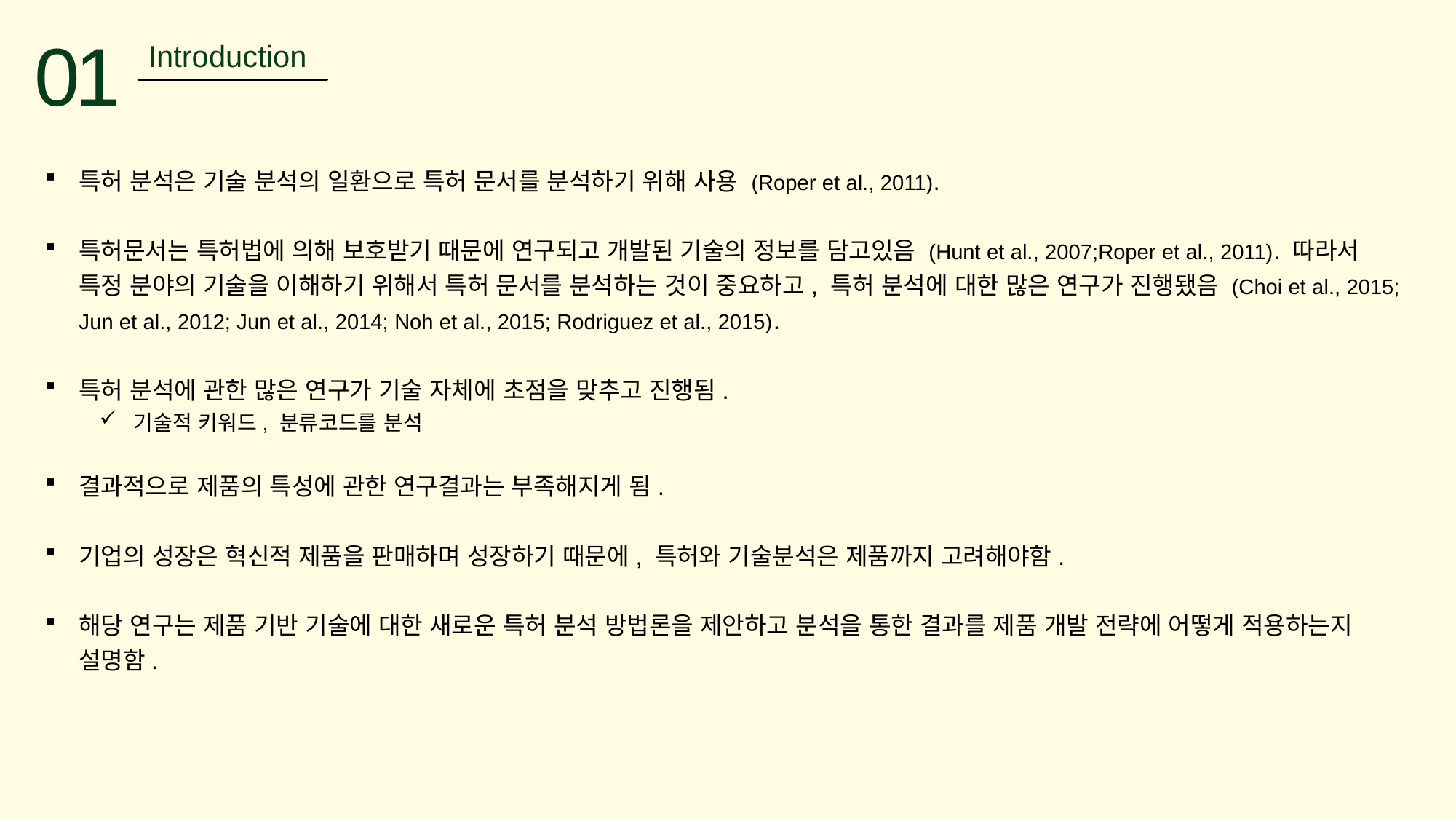

01
Introduction
특허 분석은 기술 분석의 일환으로 특허 문서를 분석하기 위해 사용 (Roper et al., 2011).

특허문서는 특허법에 의해 보호받기 때문에 연구되고 개발된 기술의 정보를 담고있음 (Hunt et al., 2007;Roper et al., 2011). 따라서 특정 분야의 기술을 이해하기 위해서 특허 문서를 분석하는 것이 중요하고, 특허 분석에 대한 많은 연구가 진행됐음 (Choi et al., 2015; Jun et al., 2012; Jun et al., 2014; Noh et al., 2015; Rodriguez et al., 2015).

특허 분석에 관한 많은 연구가 기술 자체에 초점을 맞추고 진행됨.
기술적 키워드, 분류코드를 분석

결과적으로 제품의 특성에 관한 연구결과는 부족해지게 됨.

기업의 성장은 혁신적 제품을 판매하며 성장하기 때문에, 특허와 기술분석은 제품까지 고려해야함.

해당 연구는 제품 기반 기술에 대한 새로운 특허 분석 방법론을 제안하고 분석을 통한 결과를 제품 개발 전략에 어떻게 적용하는지 설명함.